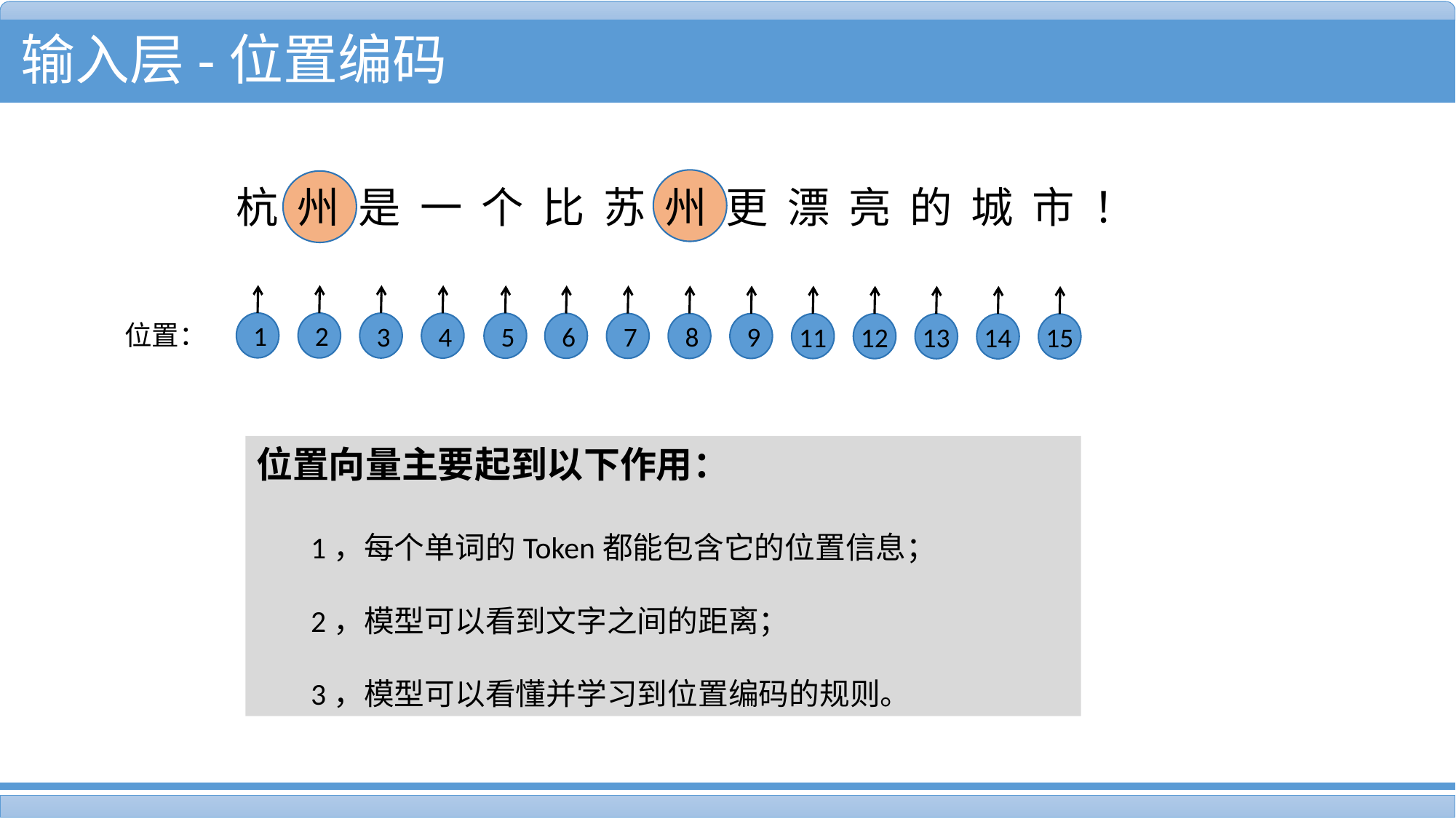

输入层-位置编码

杭  州  是  一  个  比  苏  州  更  漂  亮  的  城  市  ！
1
2
3
4
5
6
7
8
9

位置：
11
12
13
14
15
位置向量主要起到以下作用：

1，每个单词的Token都能包含它的位置信息；

2，模型可以看到文字之间的距离；

3，模型可以看懂并学习到位置编码的规则。